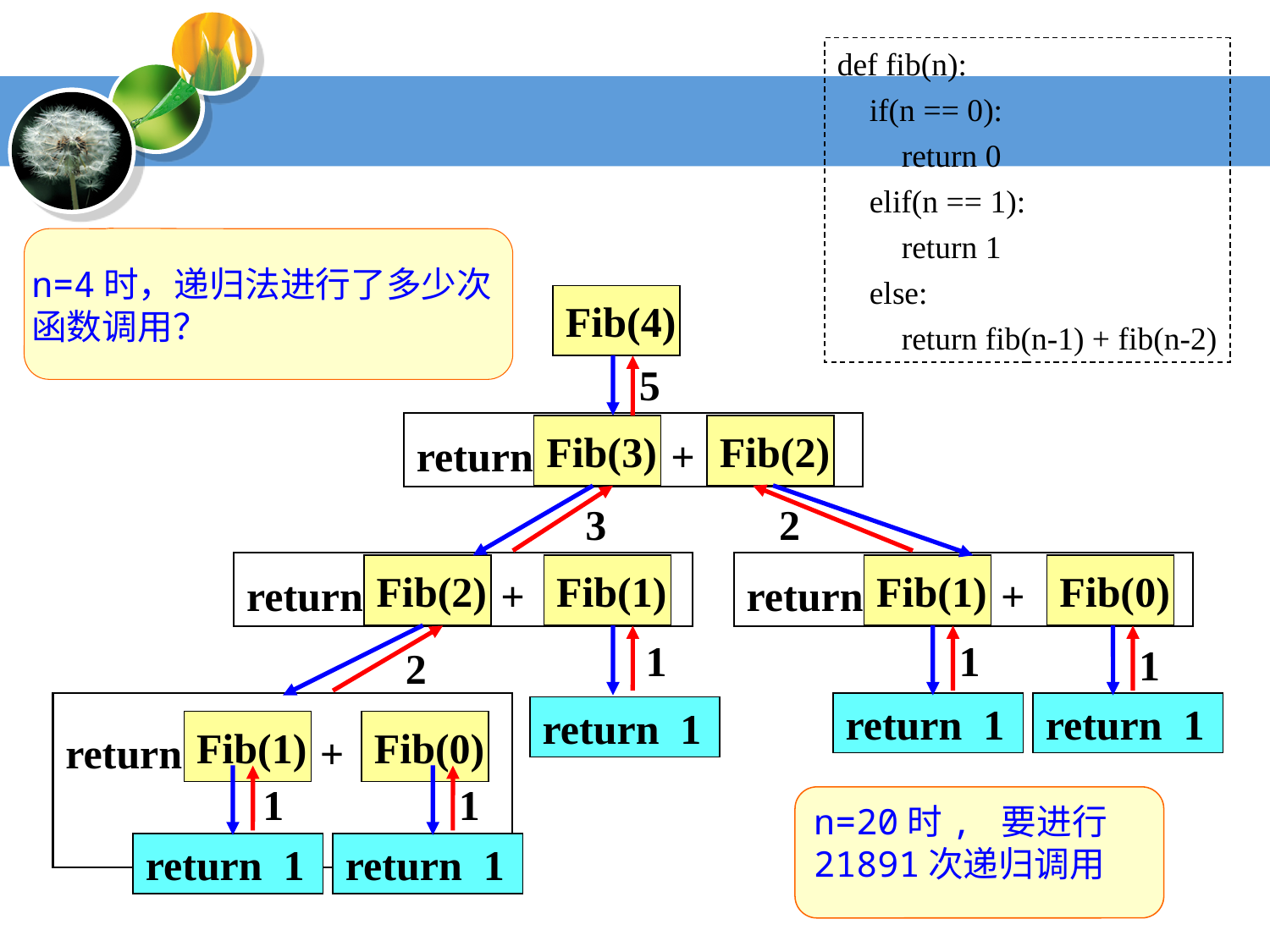

def fib(n):
    if(n == 0):
        return 0
    elif(n == 1):
        return 1
    else:
        return fib(n-1) + fib(n-2)
n=4时，递归法进行了多少次函数调用？
Fib(4)
5

return             +
Fib(3)
Fib(2)

return             +
Fib(1)
Fib(0)

return             +
Fib(2)
Fib(1)

3

2

return             +
Fib(1)
Fib(0)

return  1

return  1

return  1

2

1

1

1

return  1

return  1

1

1
n=20时, 要进行21891次递归调用